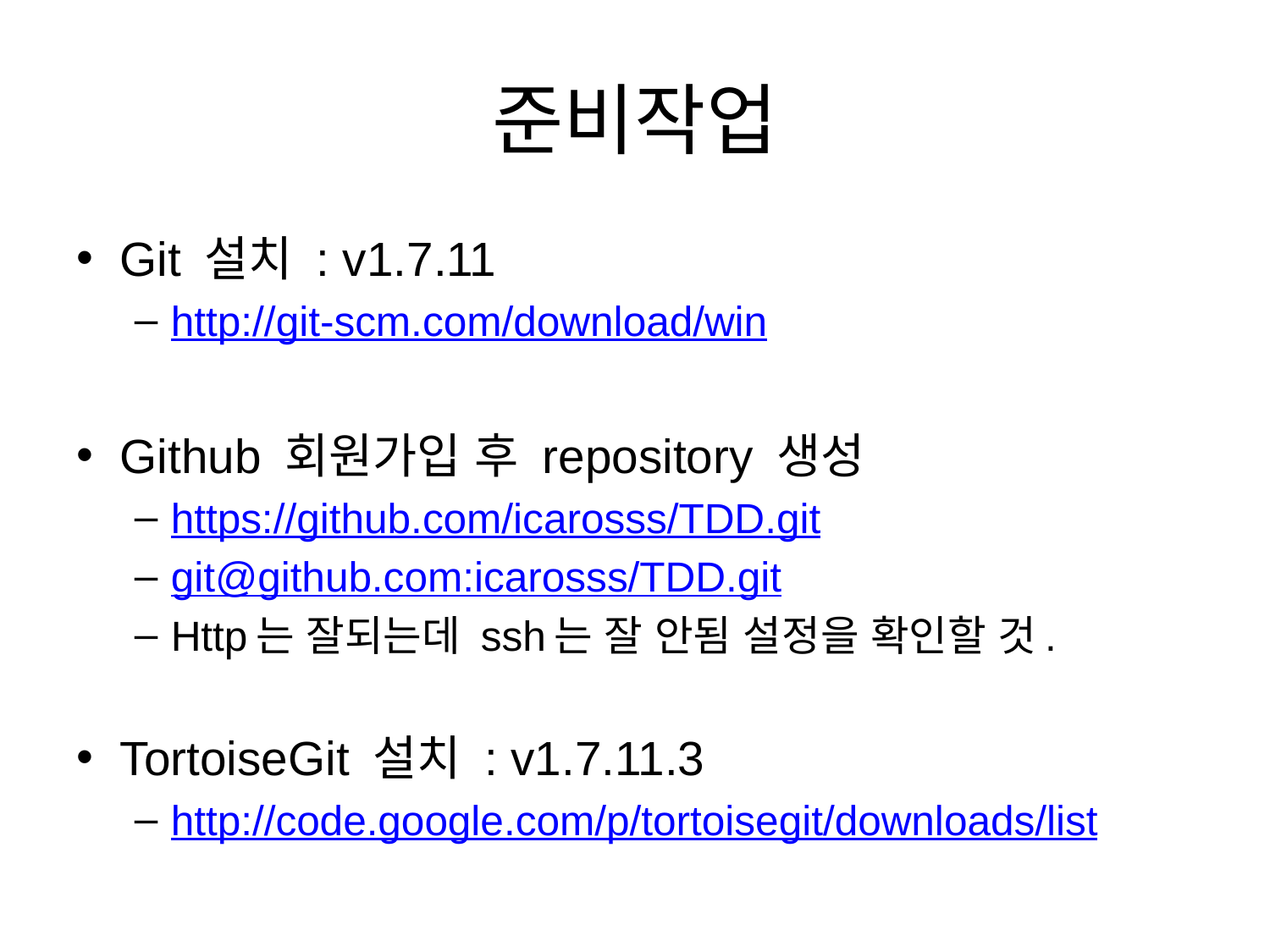

# 준비작업
Git 설치 : v1.7.11
http://git-scm.com/download/win

Github 회원가입 후 repository 생성
https://github.com/icarosss/TDD.git
git@github.com:icarosss/TDD.git
Http는 잘되는데 ssh는 잘 안됨 설정을 확인할 것.

TortoiseGit 설치 : v1.7.11.3
http://code.google.com/p/tortoisegit/downloads/list